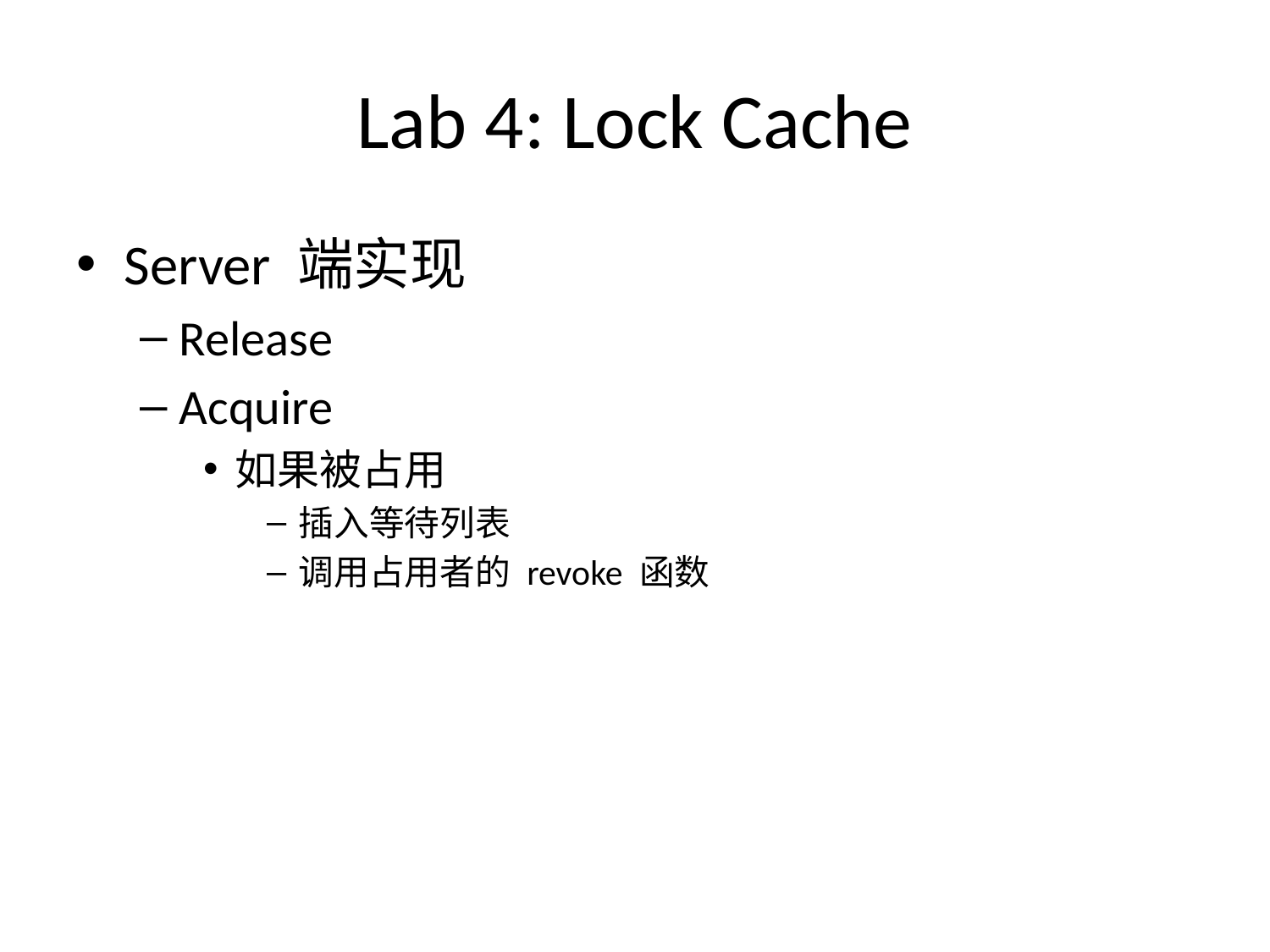

# Lab 4: Lock Cache
Server 端实现
Release
Acquire
如果被占用
插入等待列表
调用占用者的 revoke 函数